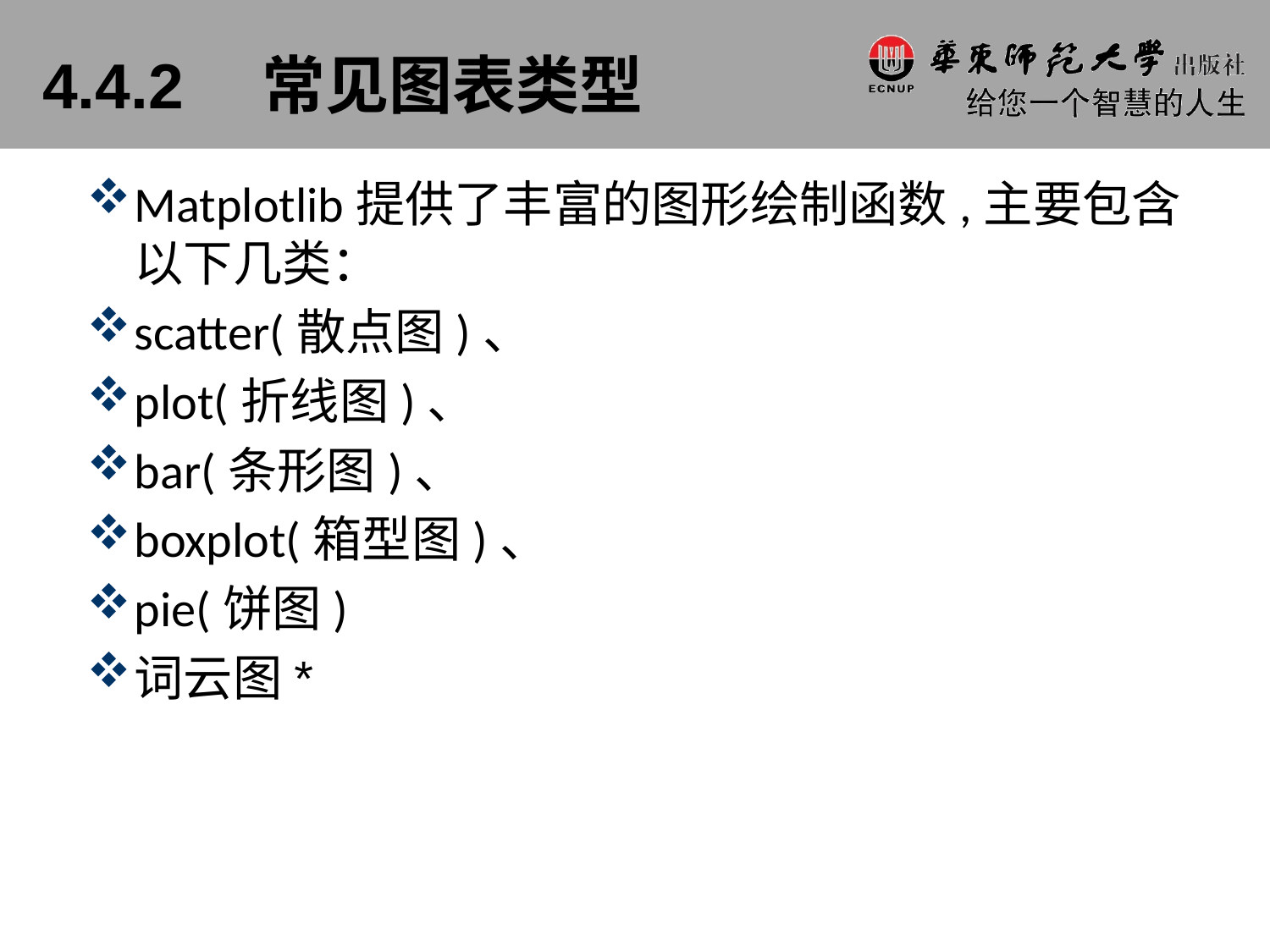

# 4.4.2　常见图表类型
Matplotlib提供了丰富的图形绘制函数,主要包含以下几类：
scatter(散点图)、
plot(折线图)、
bar(条形图)、
boxplot(箱型图)、
pie(饼图)
词云图*